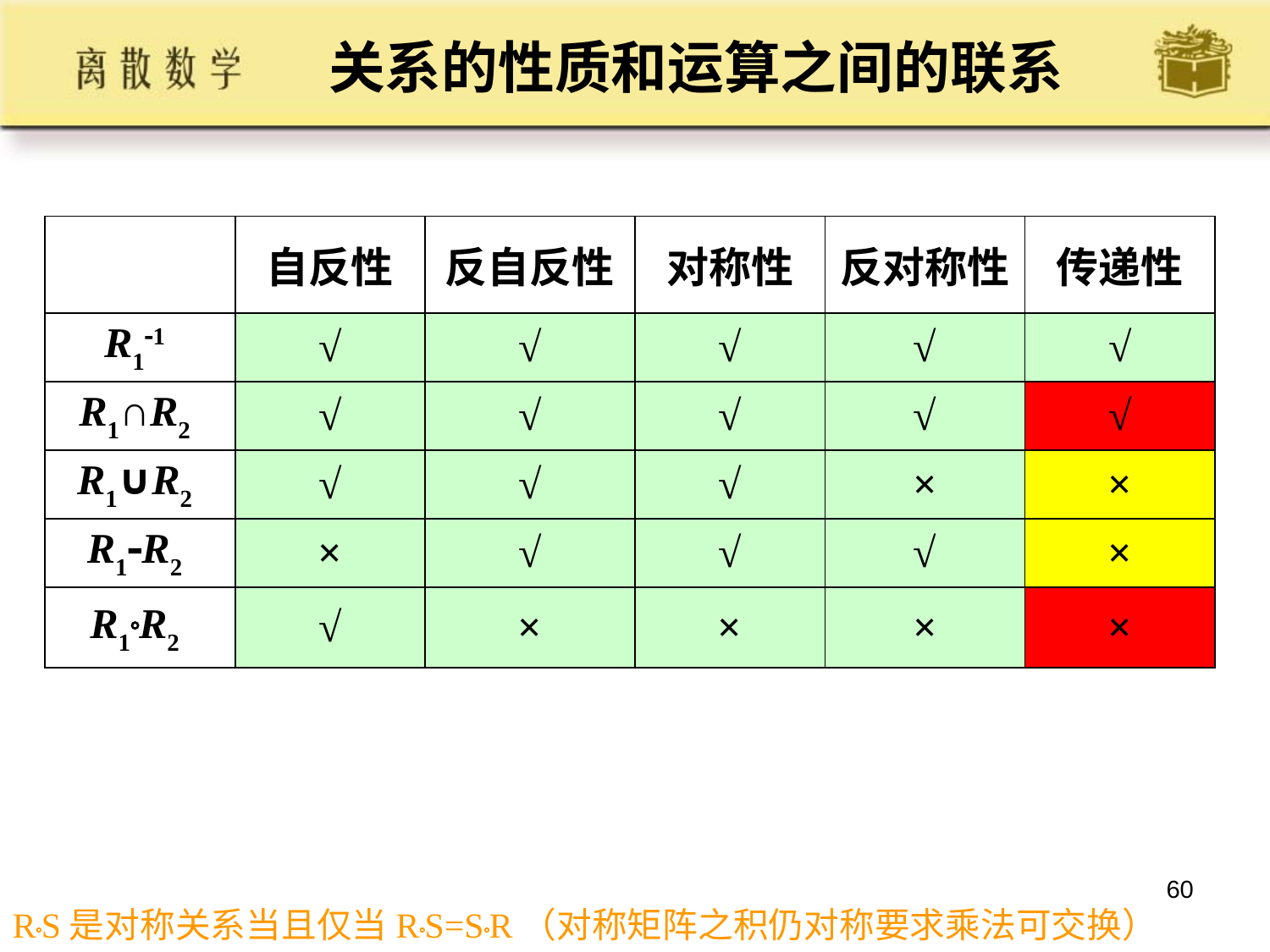

关系的性质和运算之间的联系
|  | 自反性 | 反自反性 | 对称性 | 反对称性 | 传递性 |
| --- | --- | --- | --- | --- | --- |
| R1−1 | √ | √ | √ | √ | √ |
| R1∩R2 | √ | √ | √ | √ | √ |
| R1∪R2 | √ | √ | √ | × | × |
| R1−R2 | × | √ | √ | √ | × |
| R1°R2 | √ | × | × | × | × |
60
R°S是对称关系当且仅当R°S=S°R（对称矩阵之积仍对称要求乘法可交换）